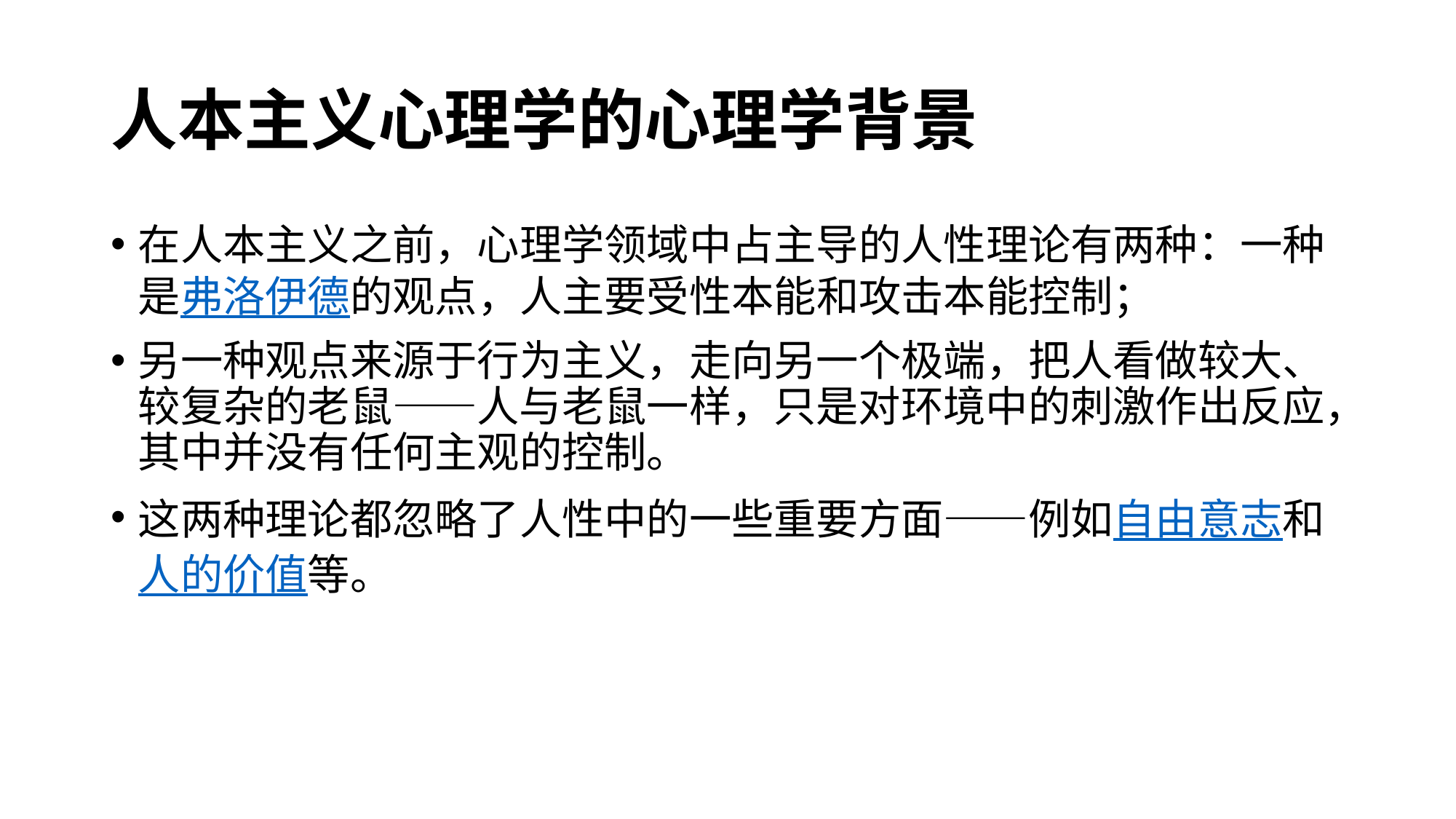

# 人本主义心理学的心理学背景
在人本主义之前，心理学领域中占主导的人性理论有两种：一种是弗洛伊德的观点，人主要受性本能和攻击本能控制；
另一种观点来源于行为主义，走向另一个极端，把人看做较大、较复杂的老鼠——人与老鼠一样，只是对环境中的刺激作出反应，其中并没有任何主观的控制。
这两种理论都忽略了人性中的一些重要方面——例如自由意志和人的价值等。